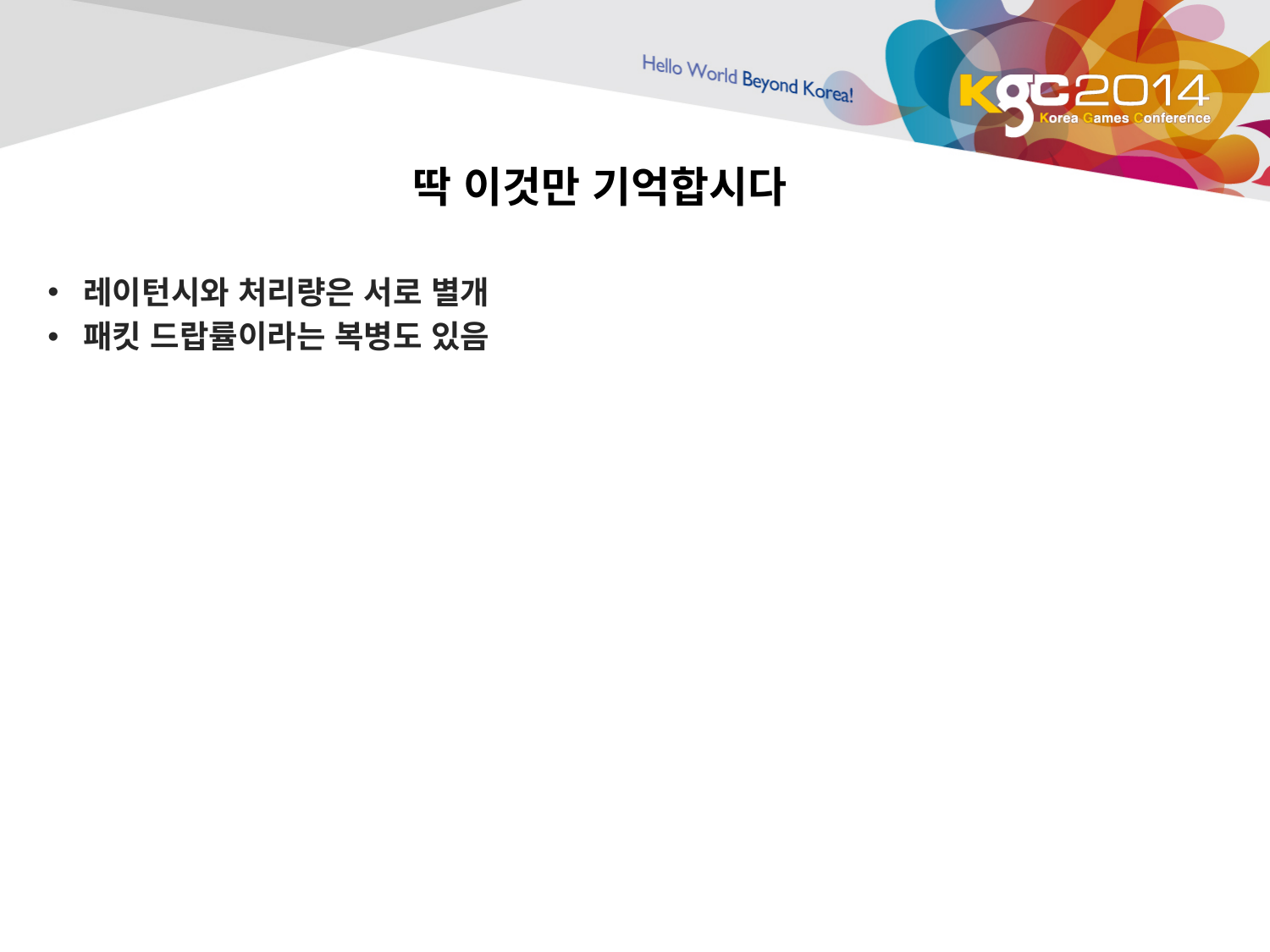

# 딱 이것만 기억합시다
레이턴시와 처리량은 서로 별개
패킷 드랍률이라는 복병도 있음